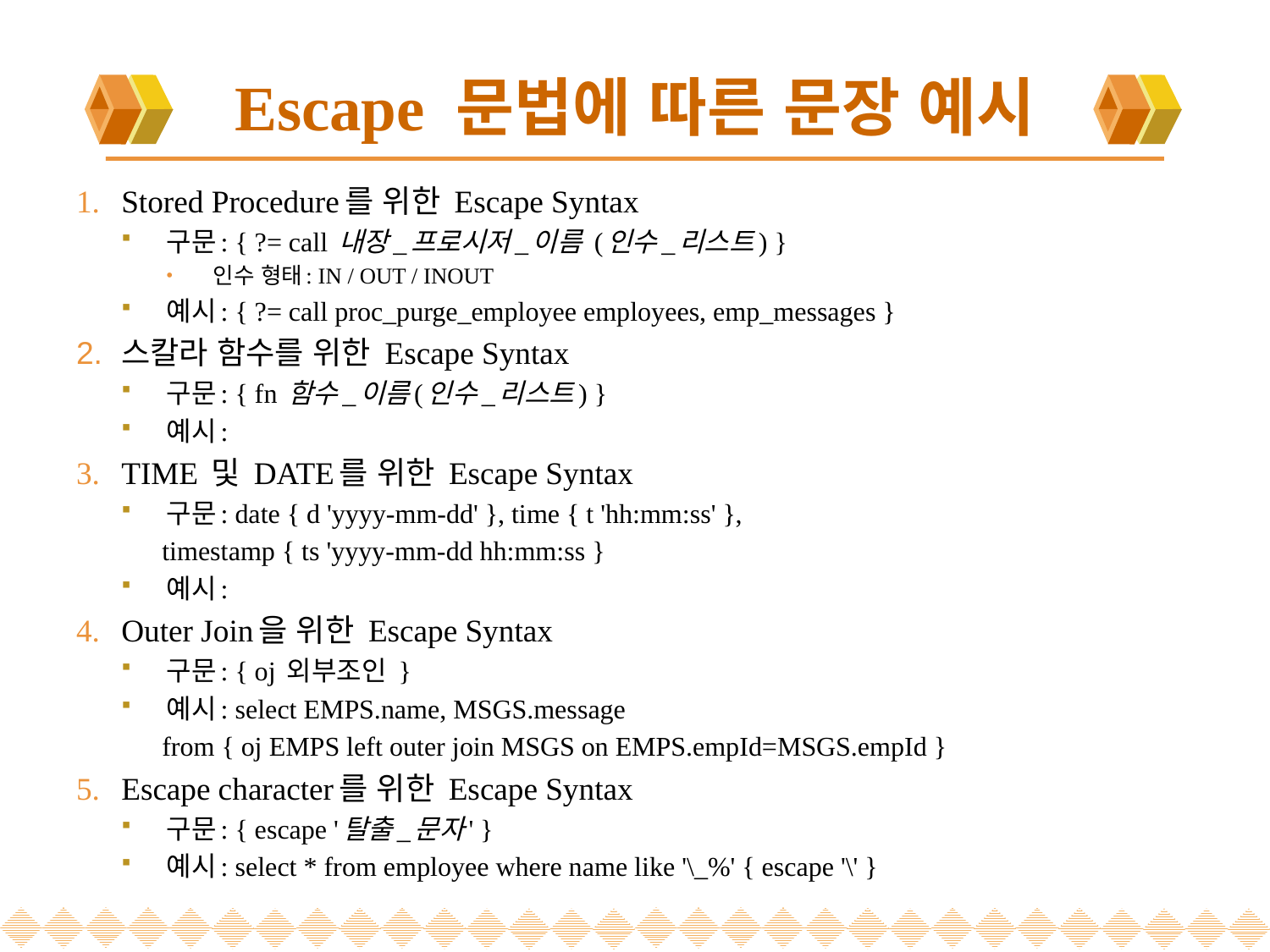

# Escape 문법에 따른 문장 예시
Stored Procedure를 위한 Escape Syntax
구문: { ?= call 내장_프로시저_이름 (인수_리스트) }
인수 형태: IN / OUT / INOUT
예시: { ?= call proc_purge_employee employees, emp_messages }
스칼라 함수를 위한 Escape Syntax
구문: { fn 함수_이름(인수_리스트) }
예시:
TIME 및 DATE를 위한 Escape Syntax
구문: date { d 'yyyy-mm-dd' }, time { t 'hh:mm:ss' },
	      timestamp { ts 'yyyy-mm-dd hh:mm:ss }
예시:
Outer Join을 위한 Escape Syntax
구문: { oj 외부조인 }
예시: select EMPS.name, MSGS.message
	      from { oj EMPS left outer join MSGS on EMPS.empId=MSGS.empId }
Escape character를 위한 Escape Syntax
구문: { escape '탈출_문자' }
예시: select * from employee where name like '\_%' { escape '\' }